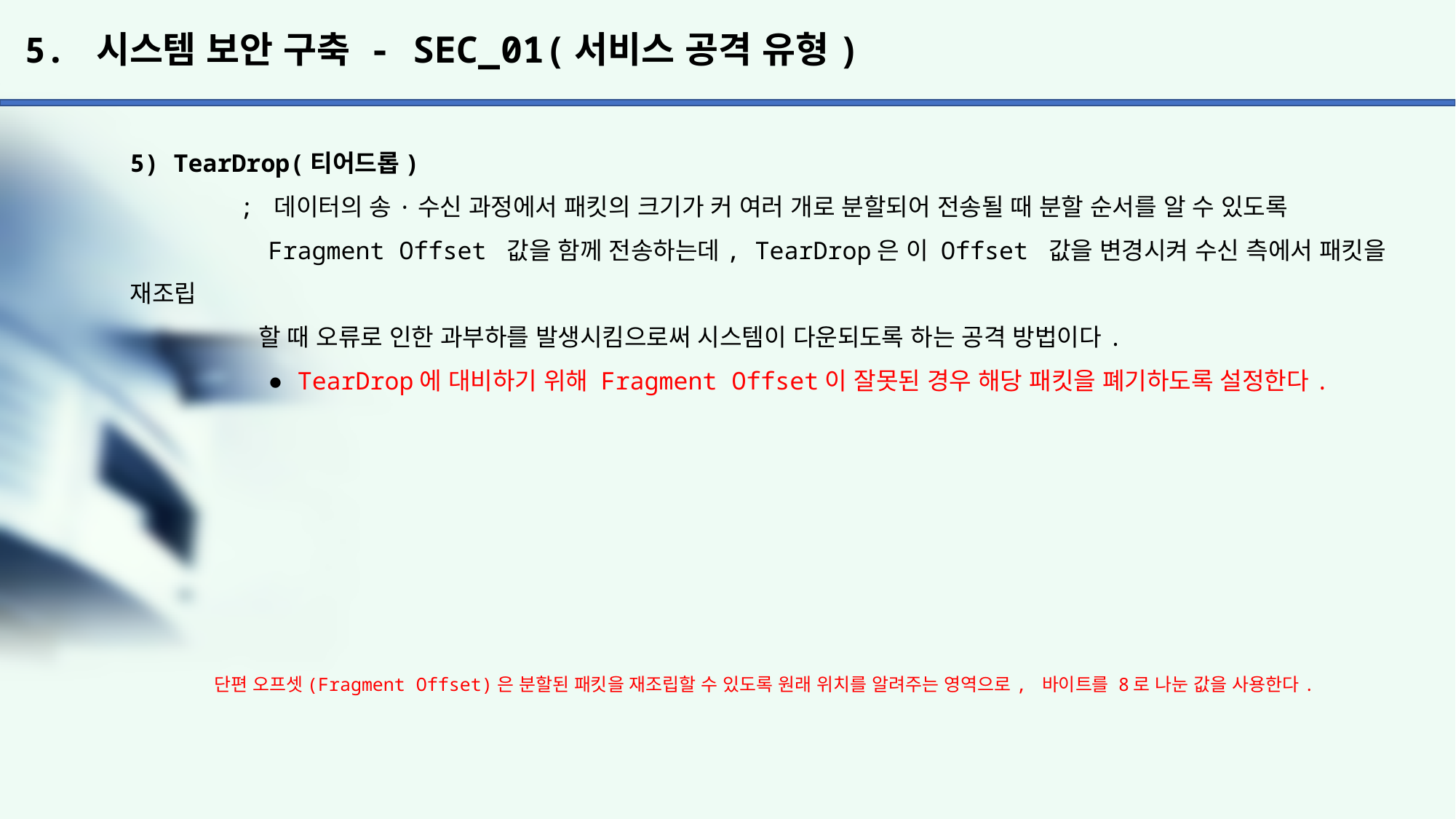

# 5. 시스템 보안 구축 - SEC_01(서비스 공격 유형)
5) TearDrop(티어드롭)
	; 데이터의 송·수신 과정에서 패킷의 크기가 커 여러 개로 분할되어 전송될 때 분할 순서를 알 수 있도록
	  Fragment Offset 값을 함께 전송하는데, TearDrop은 이 Offset 값을 변경시켜 수신 측에서 패킷을 재조립
	  할 때 오류로 인한 과부하를 발생시킴으로써 시스템이 다운되도록 하는 공격 방법이다.
	  ● TearDrop에 대비하기 위해 Fragment Offset이 잘못된 경우 해당 패킷을 폐기하도록 설정한다.
단편 오프셋(Fragment Offset)은 분할된 패킷을 재조립할 수 있도록 원래 위치를 알려주는 영역으로, 바이트를 8로 나눈 값을 사용한다.